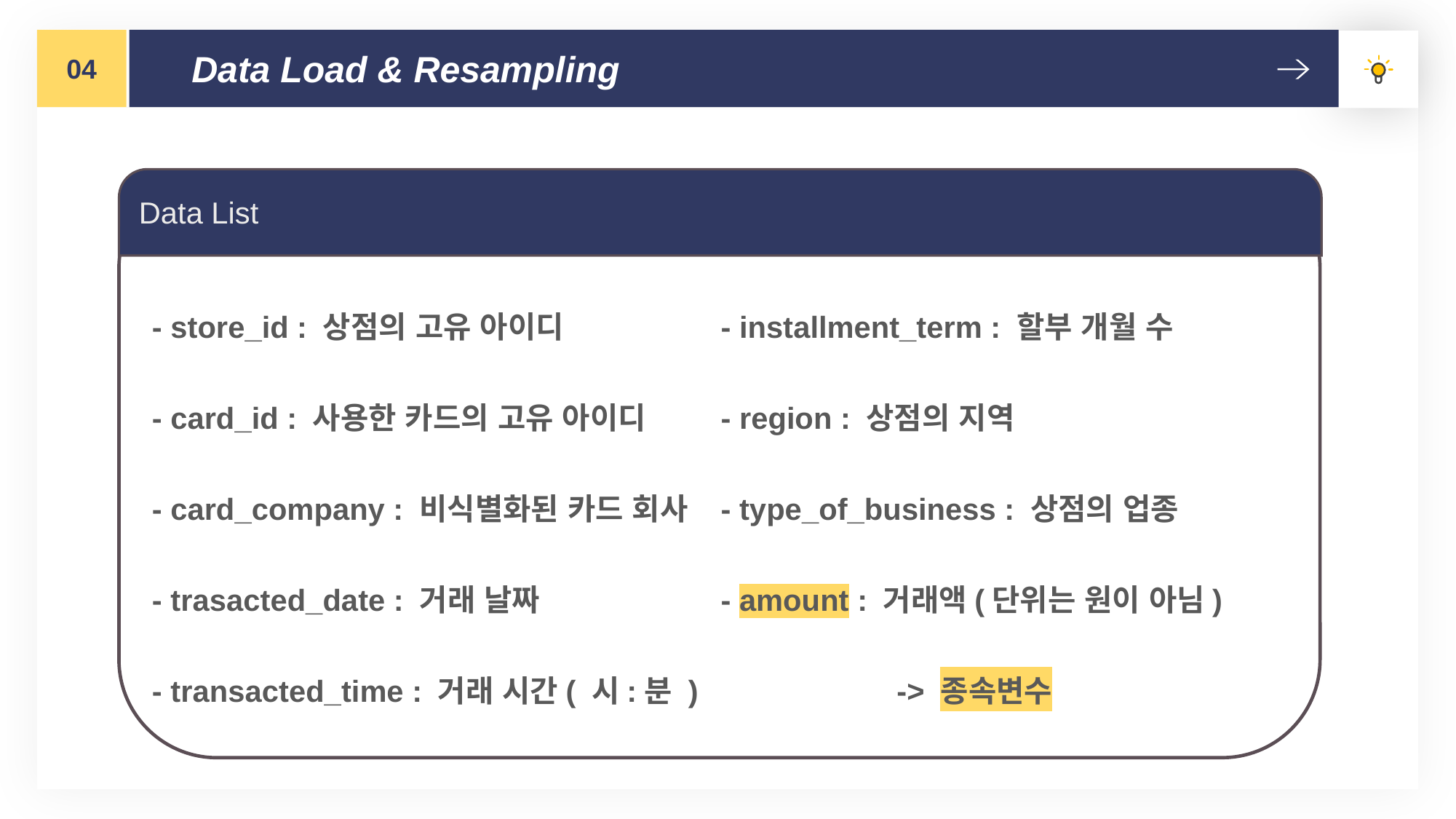

04
Data Load & Resampling

Data List
- store_id : 상점의 고유 아이디
- card_id : 사용한 카드의 고유 아이디
- card_company : 비식별화된 카드 회사
- trasacted_date : 거래 날짜
- transacted_time : 거래 시간( 시:분 )
- installment_term : 할부 개월 수
- region : 상점의 지역
- type_of_business : 상점의 업종
- amount : 거래액(단위는 원이 아님)
	        -> 종속변수

자료조사
▶